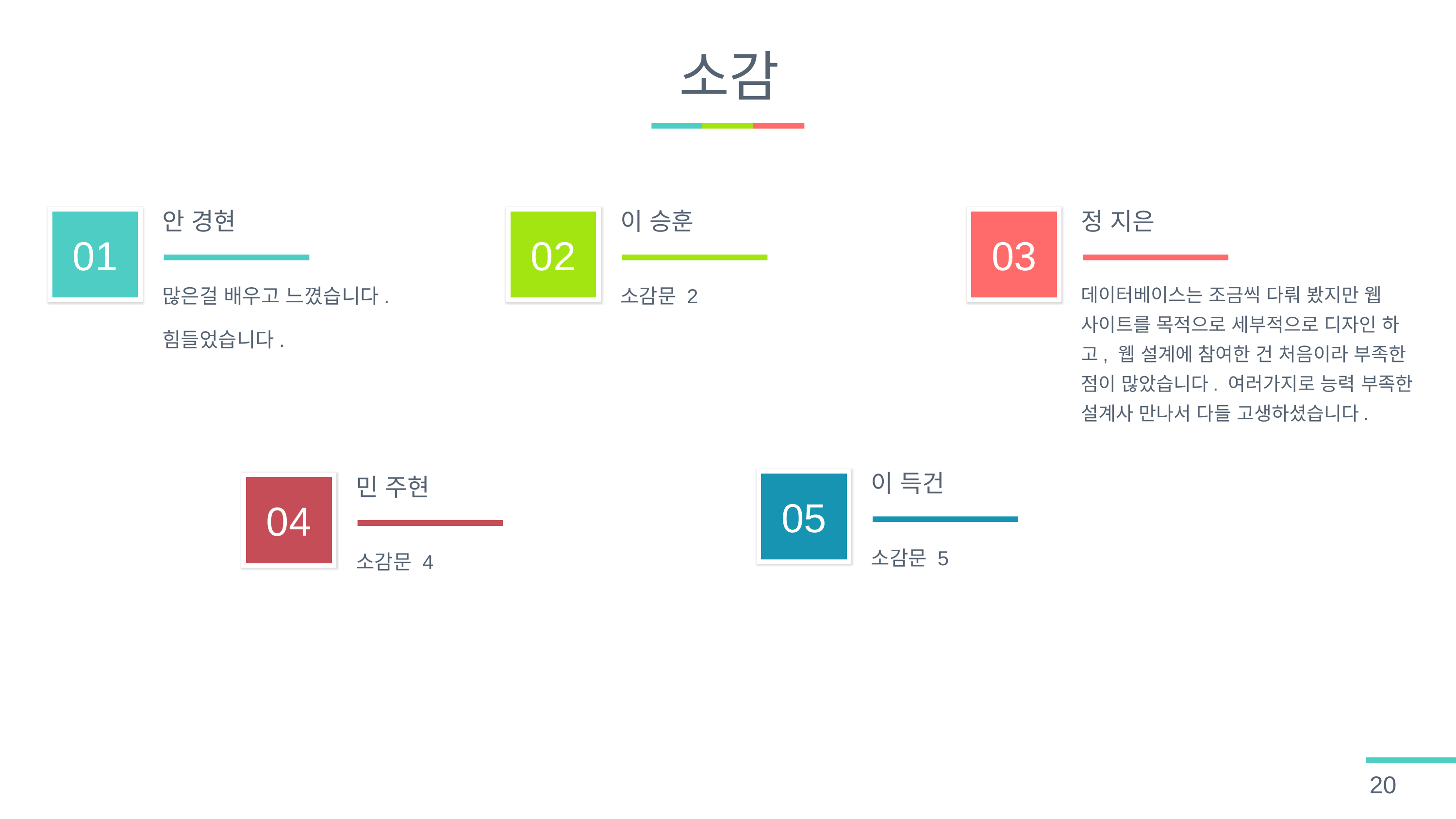

# 소감
안 경현
이 승훈
정 지은

01
02
03

많은걸 배우고 느꼈습니다.
힘들었습니다.
소감문 2
데이터베이스는 조금씩 다뤄 봤지만 웹 사이트를 목적으로 세부적으로 디자인 하고, 웹 설계에 참여한 건 처음이라 부족한 점이 많았습니다. 여러가지로 능력 부족한 설계사 만나서 다들 고생하셨습니다.
이 득건
민 주현

05
04

소감문 5
소감문 4
20